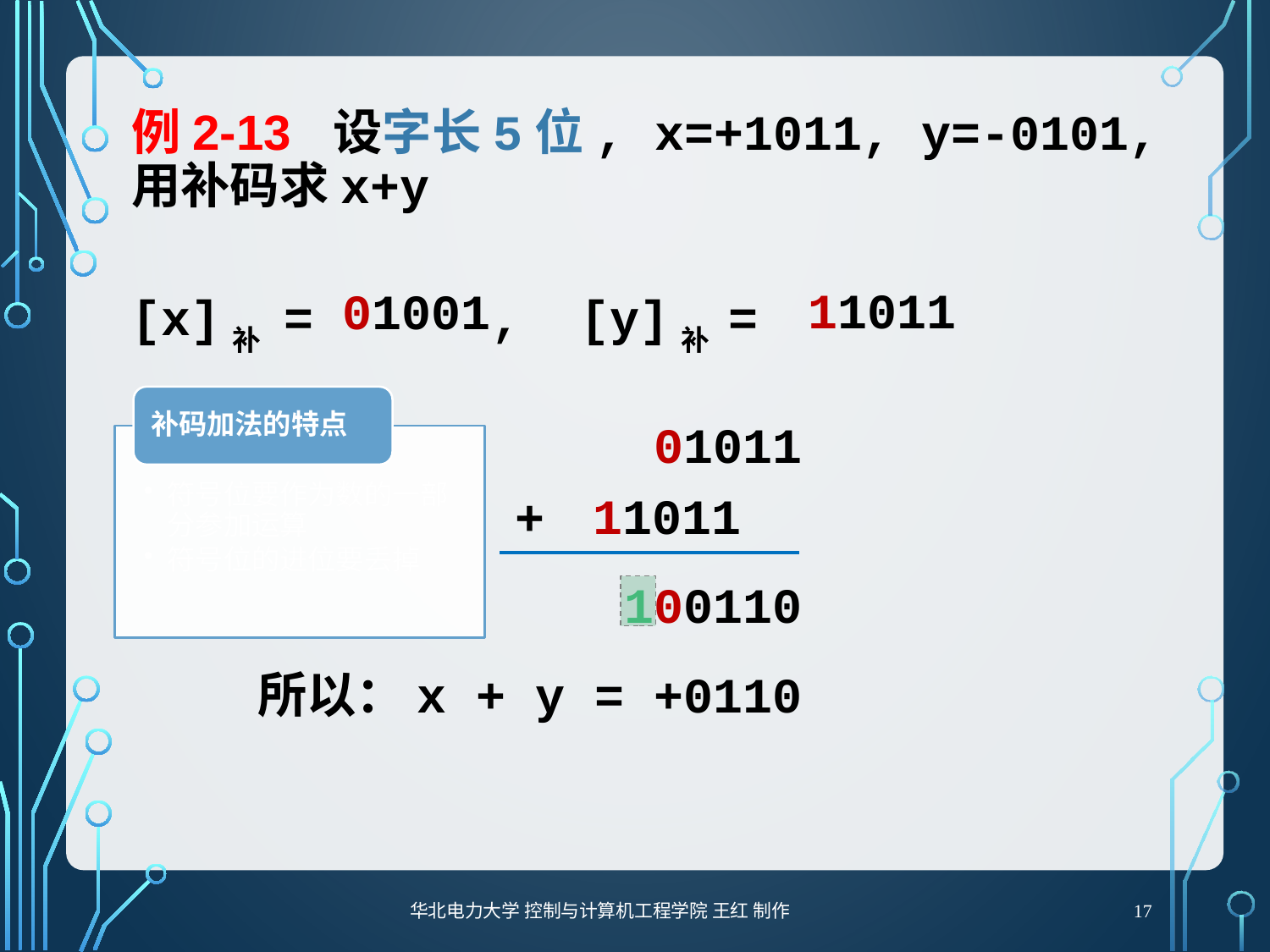

# 例2-13 设字长5位, x=+1011, y=-0101, 用补码求x+y
[x]补 =      ,  [y]补 =

11011
01001
符号位要作为数的一部分参加运算
符号位的进位要丢掉
补码加法的特点
01011
11011
+
100110

所以：x + y = +0110
17
华北电力大学 控制与计算机工程学院 王红 制作